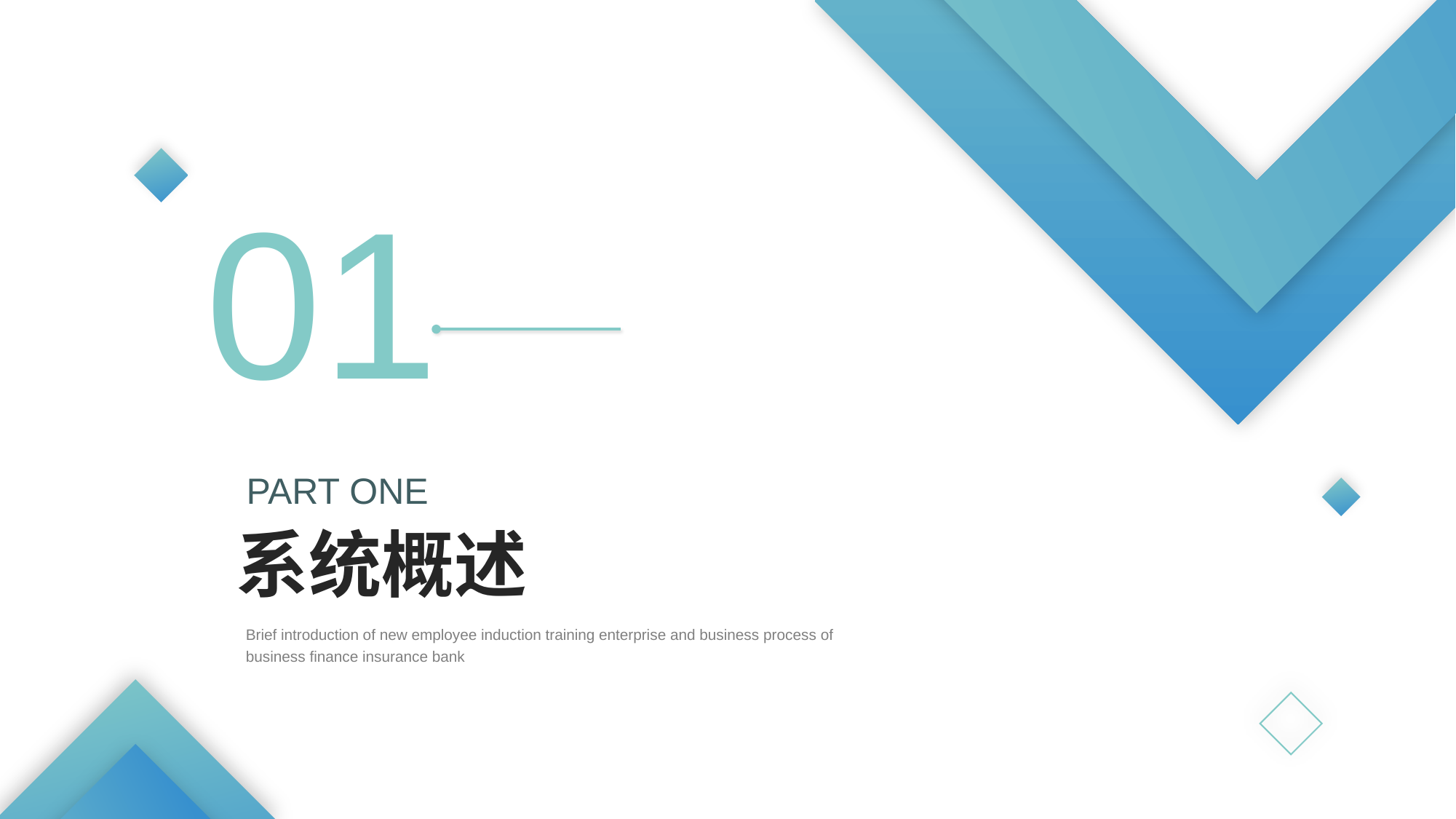

01
PART ONE
系统概述
Brief introduction of new employee induction training enterprise and business process of business finance insurance bank